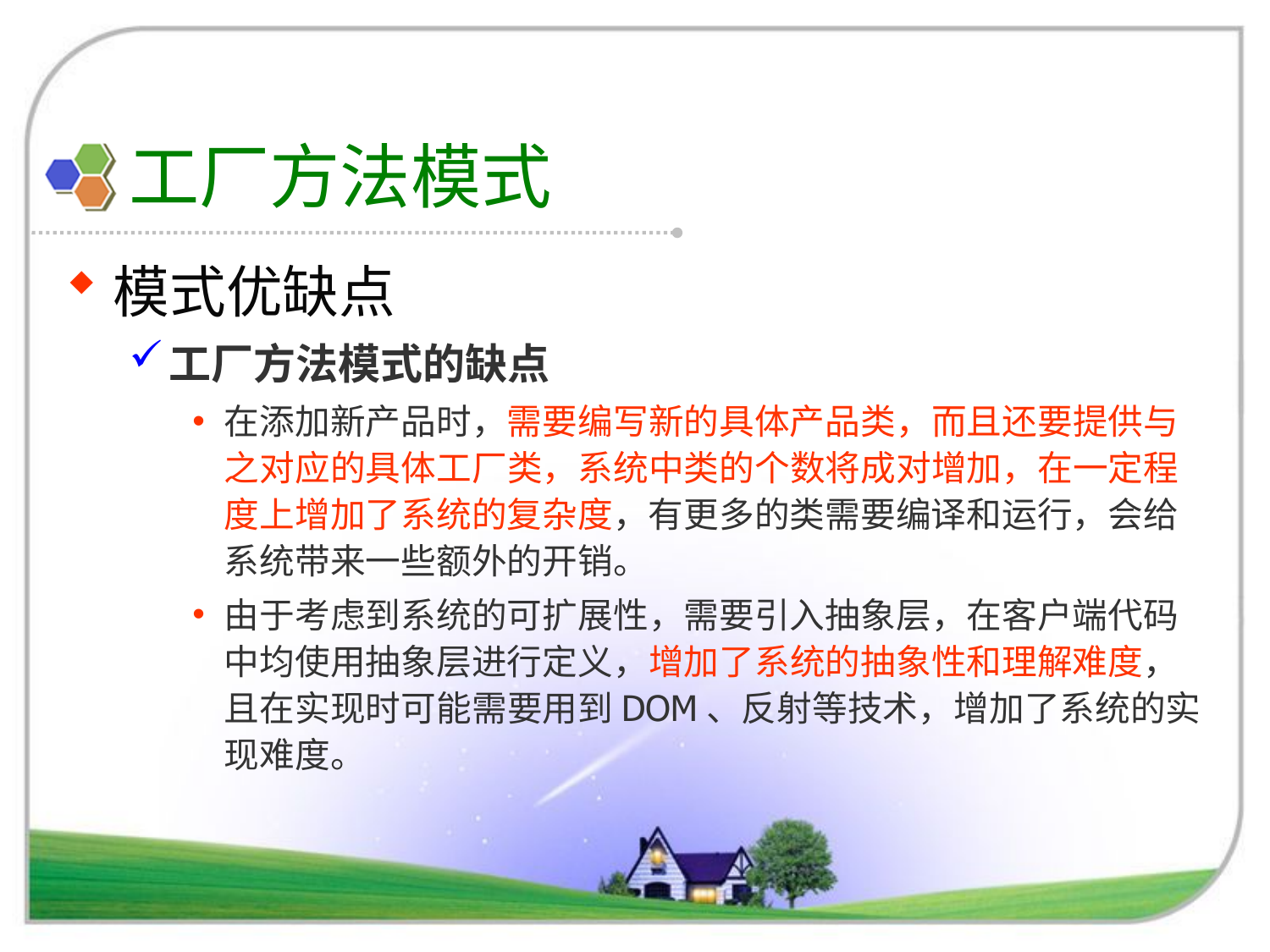

# 工厂方法模式
模式优缺点
工厂方法模式的缺点
在添加新产品时，需要编写新的具体产品类，而且还要提供与之对应的具体工厂类，系统中类的个数将成对增加，在一定程度上增加了系统的复杂度，有更多的类需要编译和运行，会给系统带来一些额外的开销。
由于考虑到系统的可扩展性，需要引入抽象层，在客户端代码中均使用抽象层进行定义，增加了系统的抽象性和理解难度，且在实现时可能需要用到DOM、反射等技术，增加了系统的实现难度。